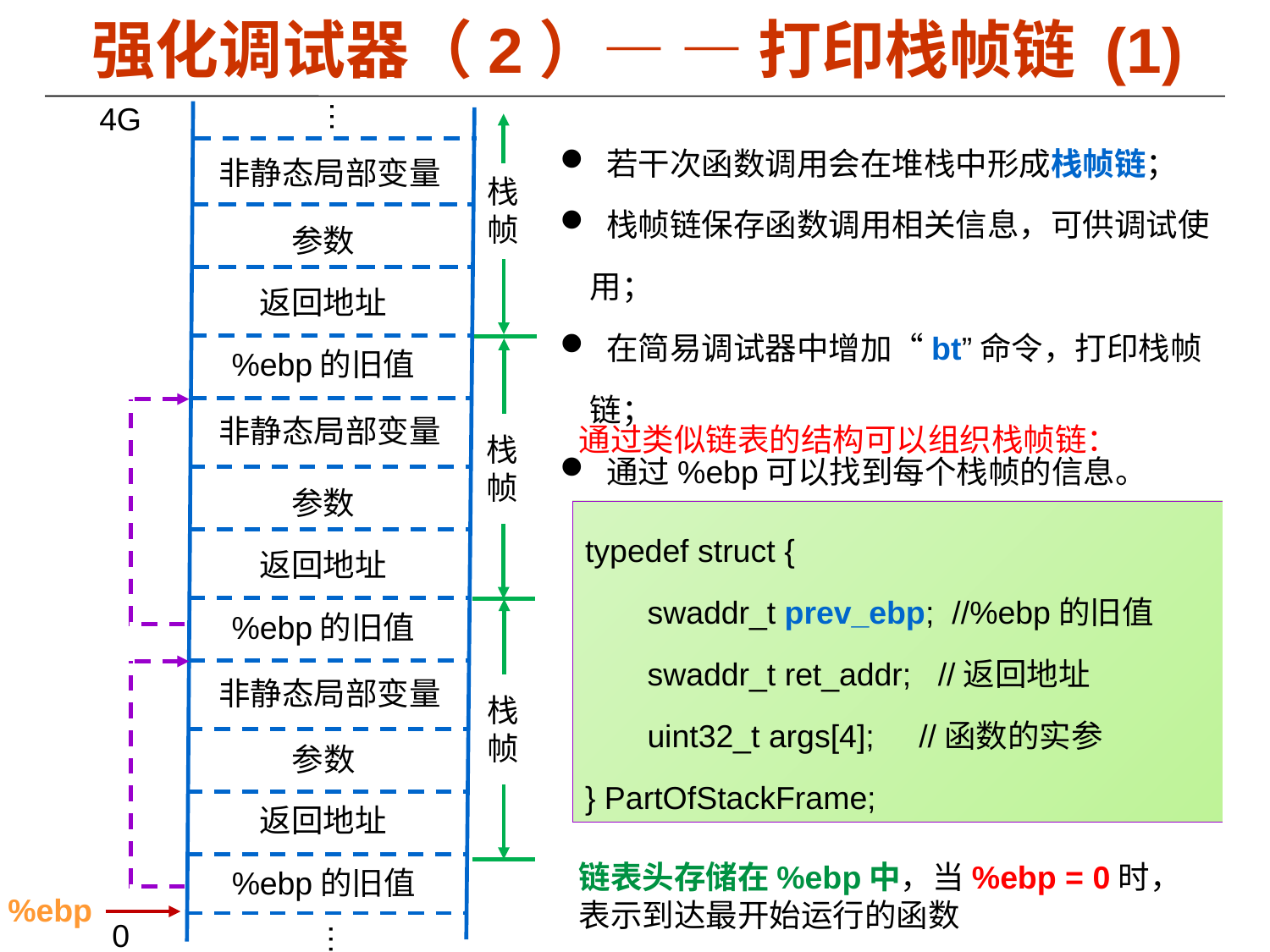

强化调试器（2）— — 打印栈帧链 (1)
…
4G
 若干次函数调用会在堆栈中形成栈帧链；
 栈帧链保存函数调用相关信息，可供调试使用；
 在简易调试器中增加“bt”命令，打印栈帧链；
 通过%ebp可以找到每个栈帧的信息。
非静态局部变量
栈帧
参数
返回地址
%ebp的旧值
非静态局部变量
通过类似链表的结构可以组织栈帧链：
栈帧
参数
typedef struct {
       swaddr_t prev_ebp;  //%ebp的旧值
       swaddr_t ret_addr;   //返回地址
       uint32_t args[4];     //函数的实参
} PartOfStackFrame;
返回地址
%ebp的旧值
非静态局部变量
栈帧
参数
返回地址
链表头存储在%ebp中，当%ebp = 0时，表示到达最开始运行的函数
%ebp的旧值
%ebp
…
0